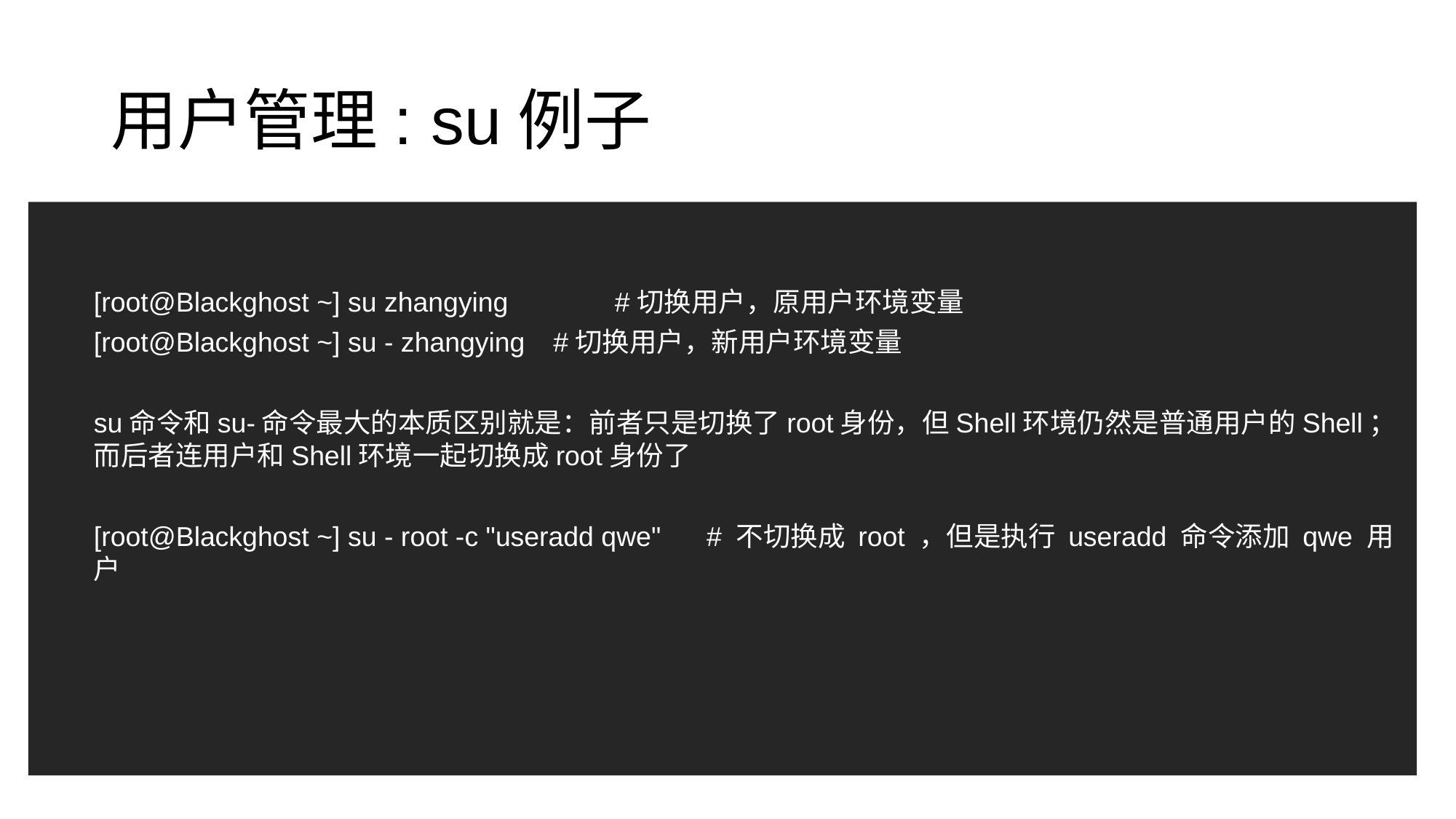

# 用户管理: su例子

[root@Blackghost ~] su zhangying              #切换用户，原用户环境变量
[root@Blackghost ~] su - zhangying	   #切换用户，新用户环境变量

su命令和su-命令最大的本质区别就是：前者只是切换了root身份，但Shell环境仍然是普通用户的Shell；而后者连用户和Shell环境一起切换成root身份了

[root@Blackghost ~] su - root -c "useradd qwe"      # 不切换成 root ，但是执行 useradd 命令添加 qwe 用户